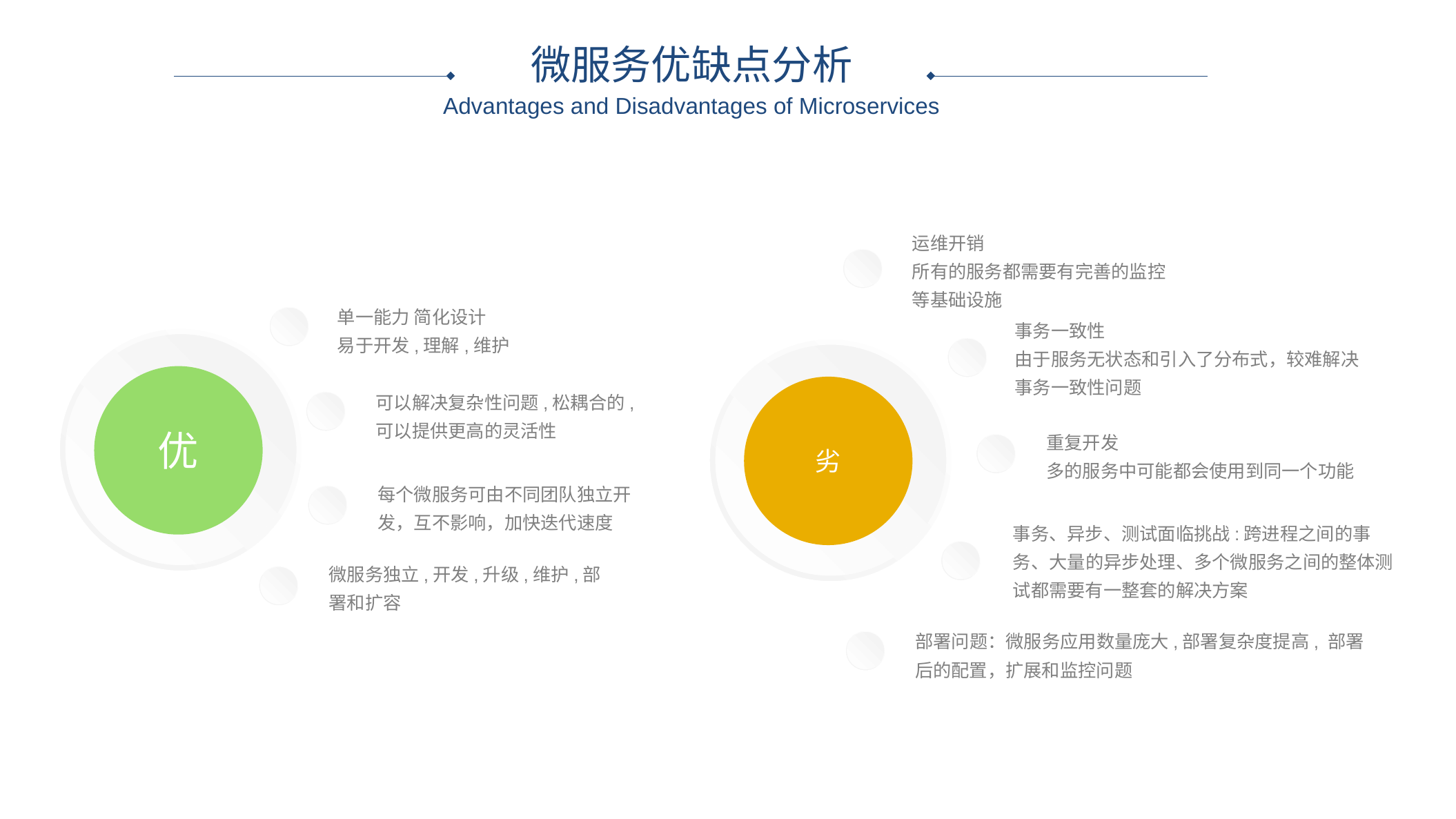

微服务优缺点分析
Advantages and Disadvantages of Microservices
运维开销
所有的服务都需要有完善的监控等基础设施

单一能力 简化设计
易于开发,理解,维护

事务一致性
由于服务无状态和引入了分布式，较难解决事务一致性问题

劣
可以解决复杂性问题,松耦合的,可以提供更高的灵活性

优
重复开发
多的服务中可能都会使用到同一个功能

每个微服务可由不同团队独立开发，互不影响，加快迭代速度

事务、异步、测试面临挑战:跨进程之间的事务、大量的异步处理、多个微服务之间的整体测试都需要有一整套的解决方案

微服务独立,开发,升级,维护,部署和扩容

部署问题：微服务应用数量庞大,部署复杂度提高, 部署后的配置，扩展和监控问题